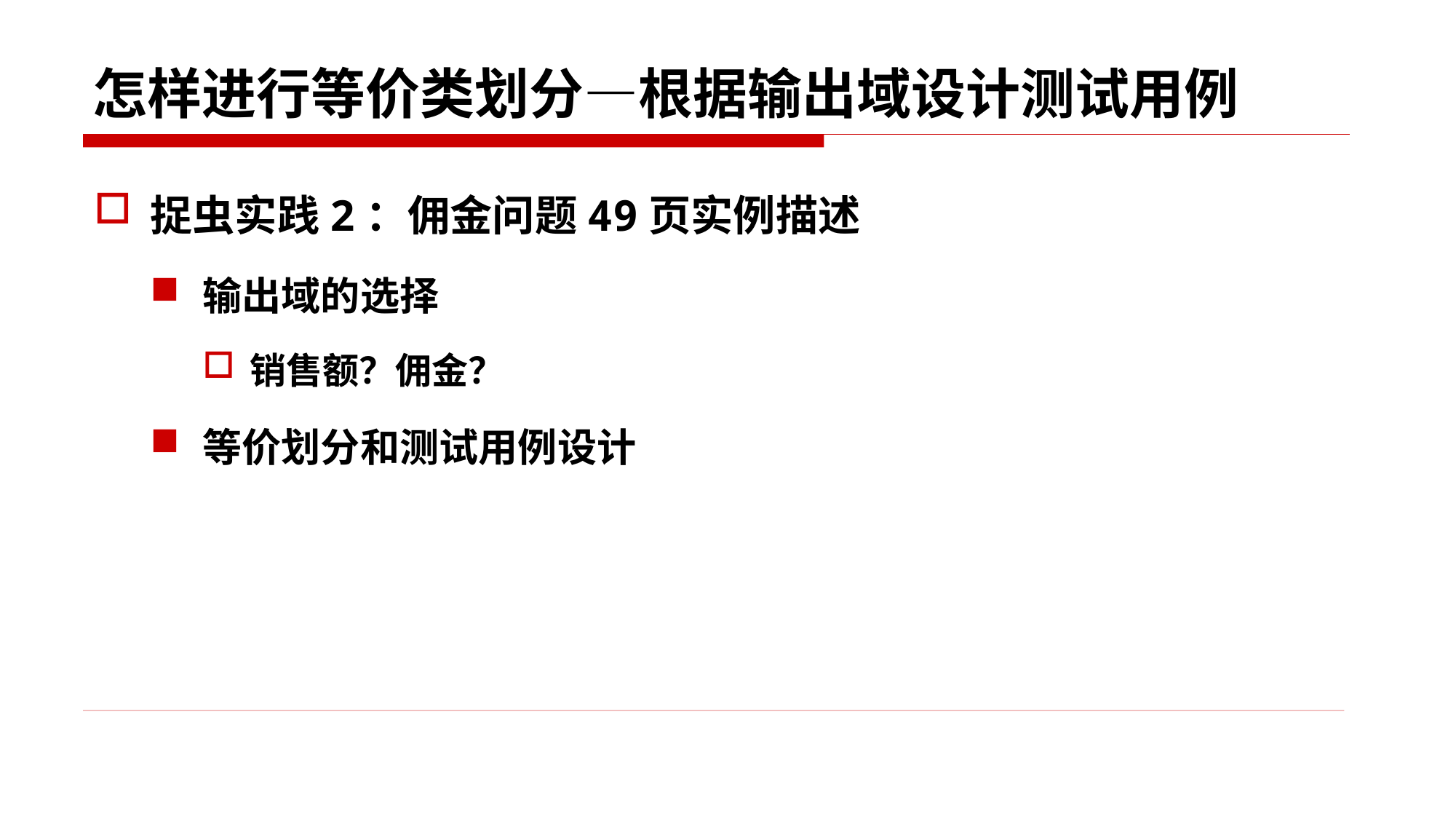

# 怎样进行等价类划分—根据输出域设计测试用例
捉虫实践2：佣金问题49页实例描述
输出域的选择
销售额？佣金？
等价划分和测试用例设计